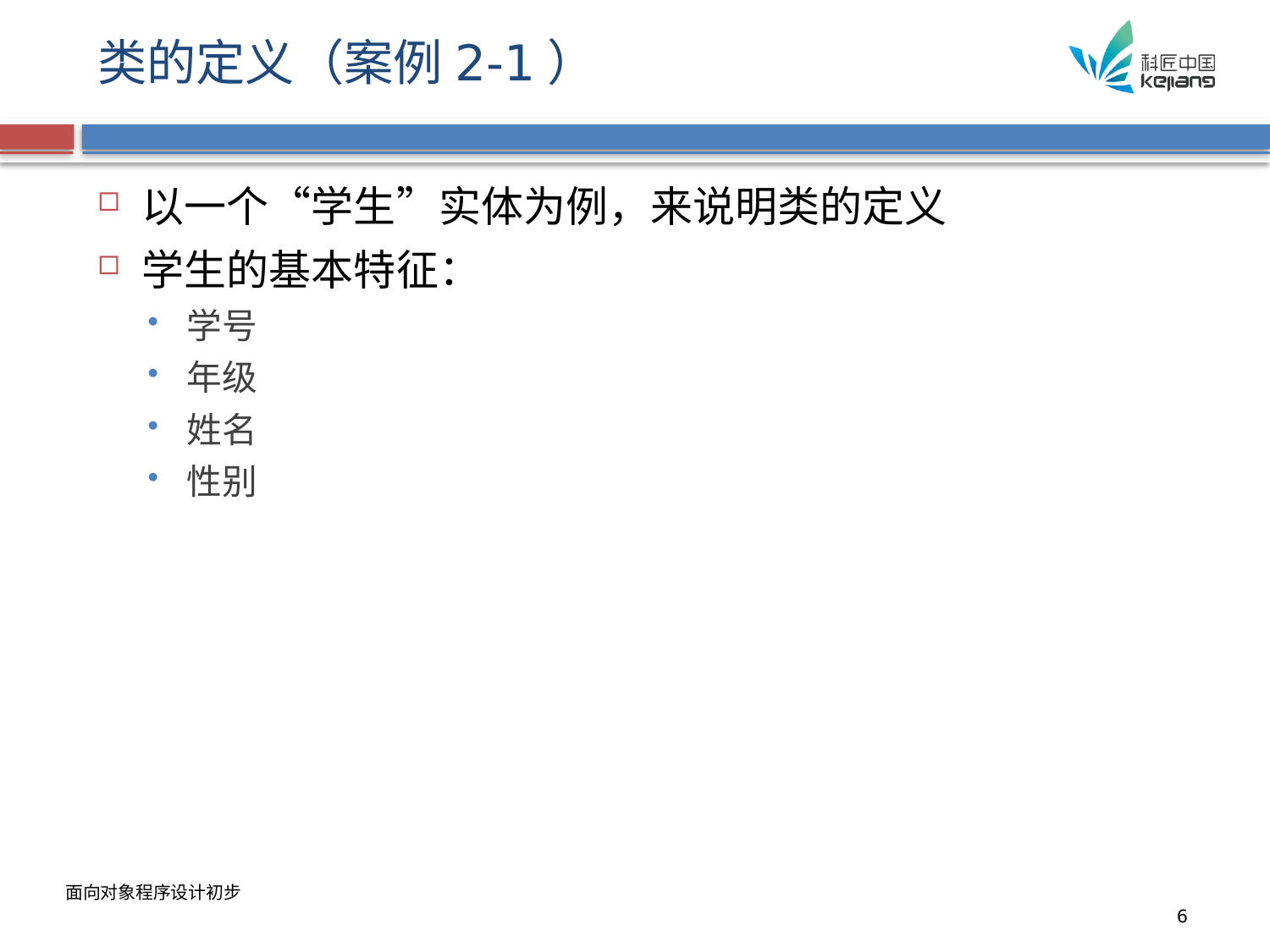

# 类的定义（案例2-1）
以一个“学生”实体为例，来说明类的定义
学生的基本特征：
学号
年级
姓名
性别
面向对象程序设计初步
6